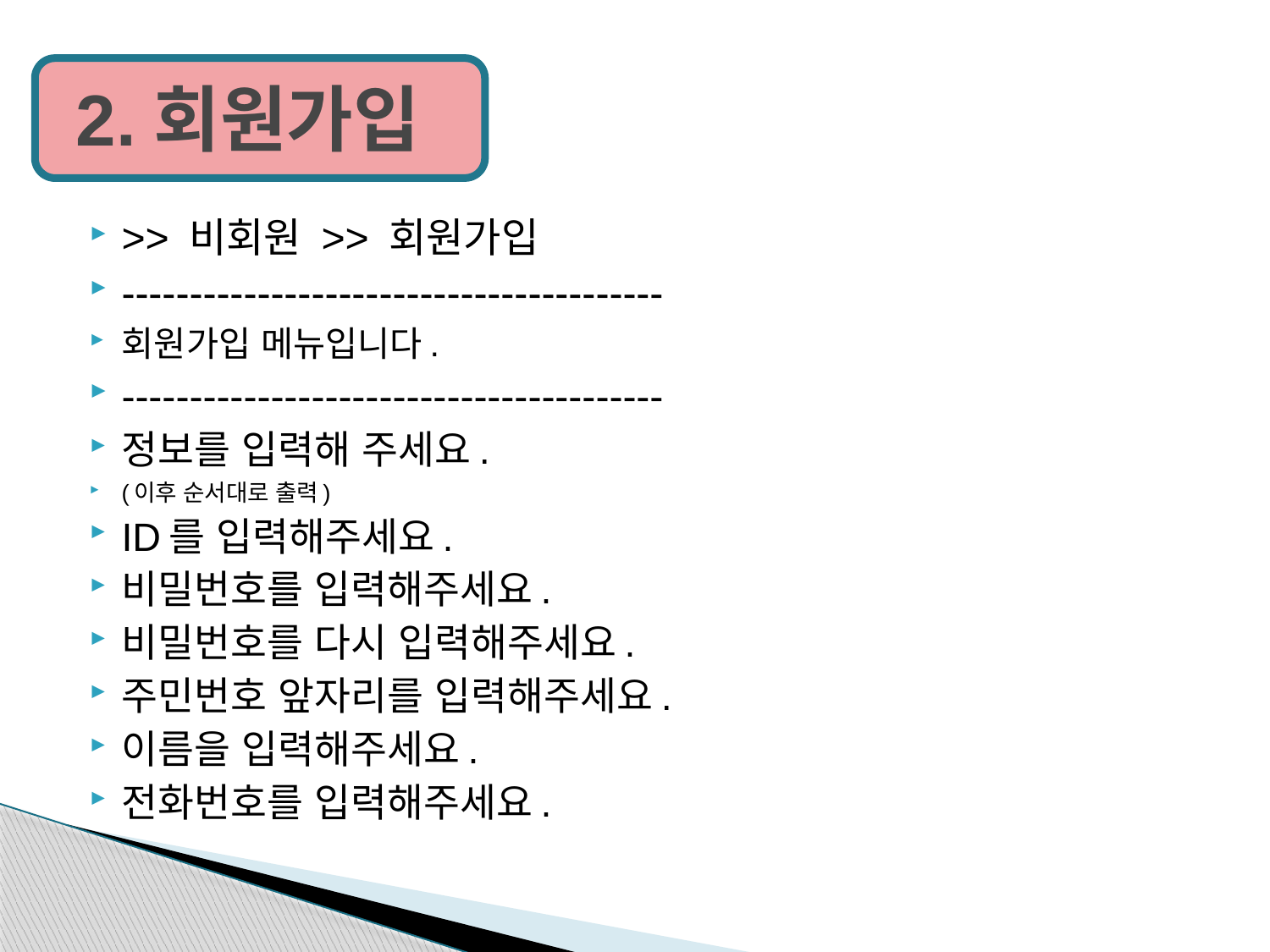

# 2.회원가입

>> 비회원 >> 회원가입
----------------------------------------
회원가입 메뉴입니다.
----------------------------------------
정보를 입력해 주세요.
(이후 순서대로 출력)
ID를 입력해주세요.
비밀번호를 입력해주세요.
비밀번호를 다시 입력해주세요.
주민번호 앞자리를 입력해주세요.
이름을 입력해주세요.
전화번호를 입력해주세요.